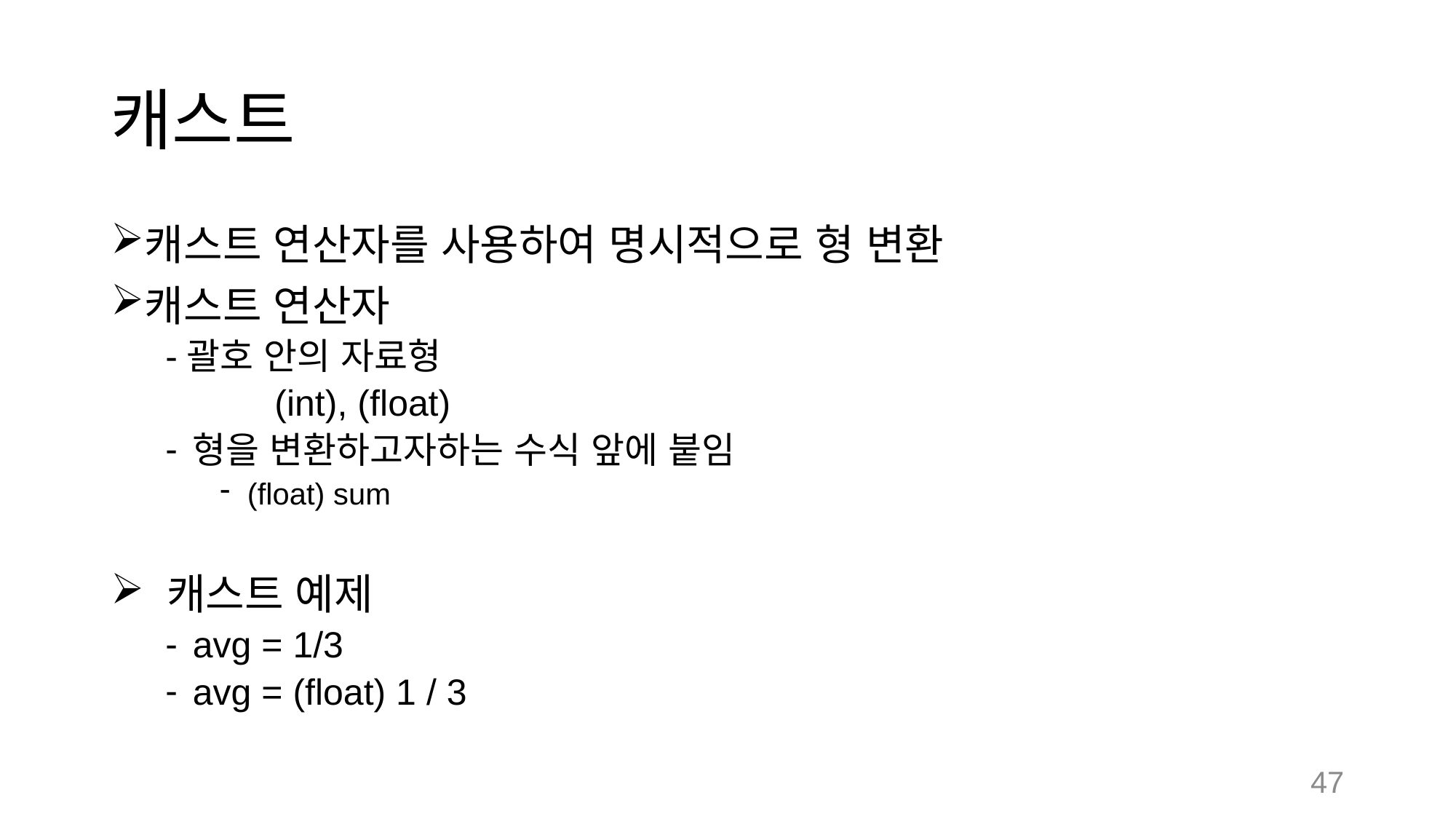

# 캐스트
캐스트 연산자를 사용하여 명시적으로 형 변환
캐스트 연산자
-괄호 안의 자료형
	(int), (float)
형을 변환하고자하는 수식 앞에 붙임
(float) sum

 캐스트 예제
avg = 1/3
avg = (float) 1 / 3
47